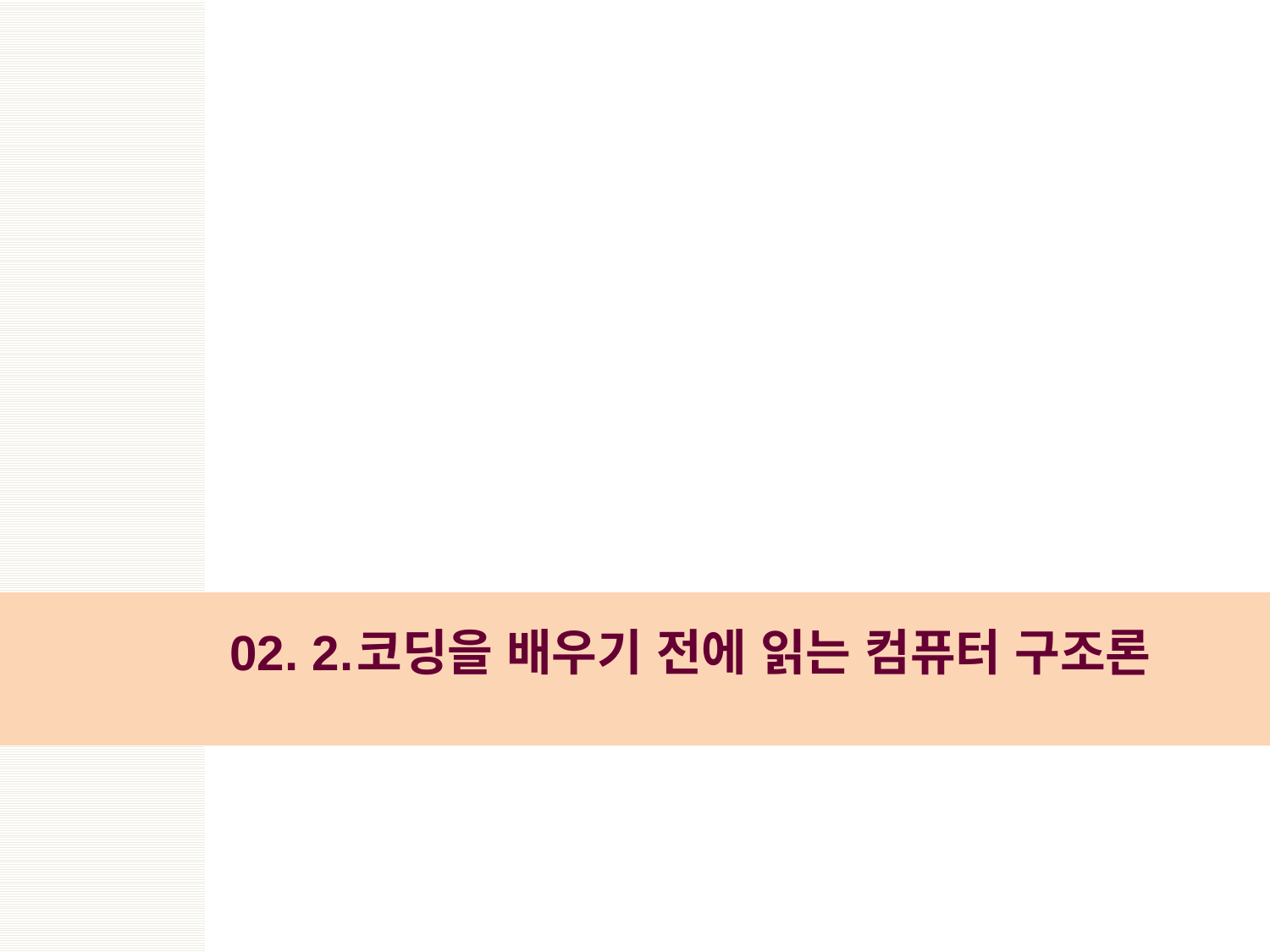

# 02. 2.	코딩을 배우기 전에 읽는 컴퓨터 구조론